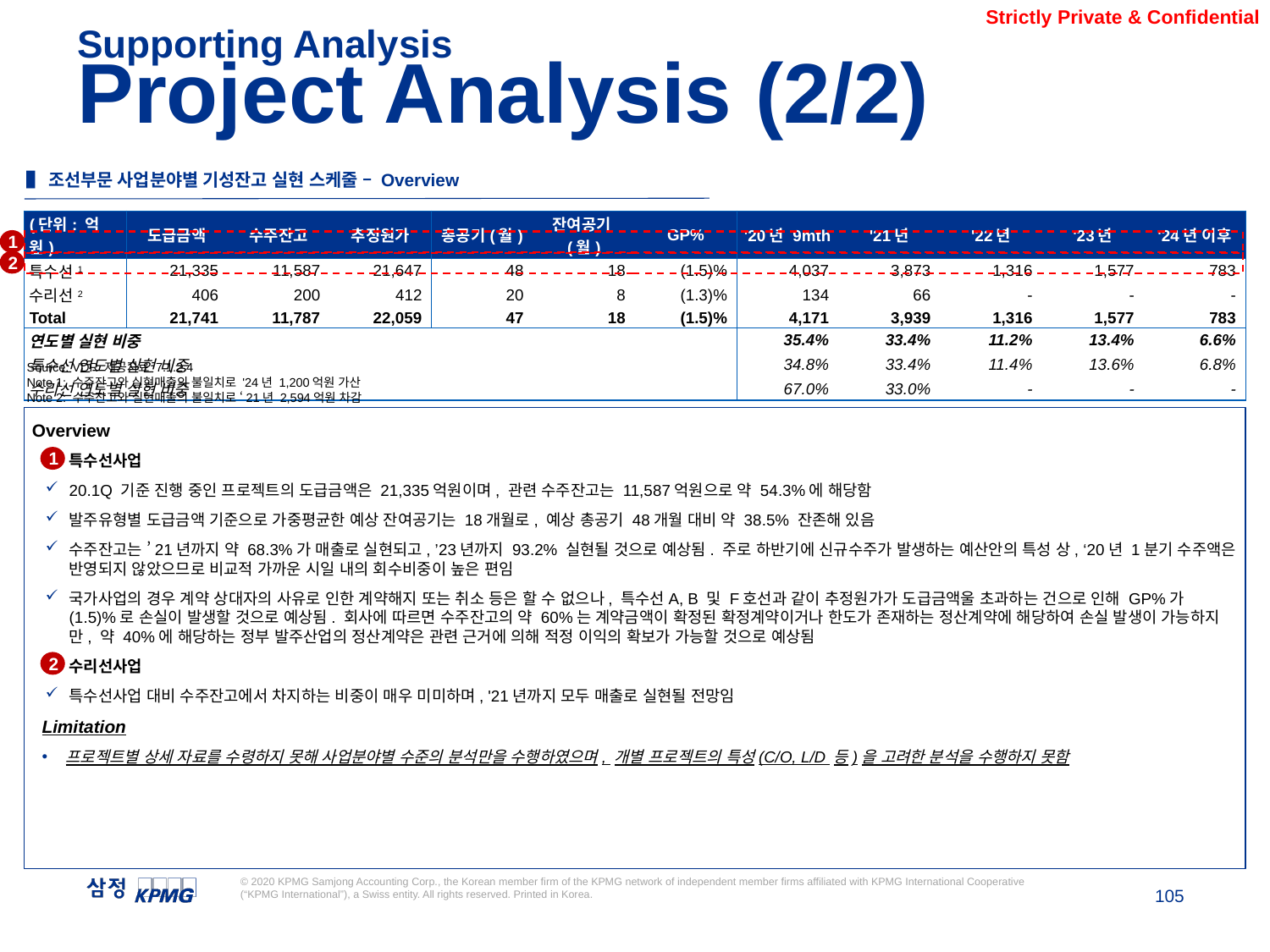

Supporting Analysis
Project Analysis (2/2)
▌조선부문 사업분야별 기성잔고 실현 스케줄 – Overview

| (단위: 억원) | 도급금액 | 수주잔고 | 추정원가 | 총공기(월) | 잔여공기(월) | GP% | '20년 9mth | '21년 | '22년 | '23년 | '24년 이후 |
| --- | --- | --- | --- | --- | --- | --- | --- | --- | --- | --- | --- |
| 특수선1 | 21,335 | 11,587 | 21,647 | 48 | 18 | (1.5)% | 4,037 | 3,873 | 1,316 | 1,577 | 783 |
| 수리선2 | 406 | 200 | 412 | 20 | 8 | (1.3)% | 134 | 66 | - | - | - |
| Total | 21,741 | 11,787 | 22,059 | 47 | 18 | (1.5)% | 4,171 | 3,939 | 1,316 | 1,577 | 783 |
| 연도별 실현 비중 |  |  |  |  |  |  | 35.4% | 33.4% | 11.2% | 13.4% | 6.6% |
| 특수선 연도별 실현 비중 |  |  |  |  |  |  | 34.8% | 33.4% | 11.4% | 13.6% | 6.8% |
| 수리선 연도별 실현 비중 |  |  |  |  |  |  | 67.0% | 33.0% | - | - | - |
1

2

Source: VDR 제공자료 7.1.2.4
Note 1: 수주잔고와 실현매출의 불일치로 '24년 1,200억원 가산
Note 2: 수주잔고와 실현매출의 불일치로 ‘21년 2,594억원 차감
Overview
특수선사업
20.1Q 기준 진행 중인 프로젝트의 도급금액은 21,335억원이며, 관련 수주잔고는 11,587억원으로 약 54.3%에 해당함
발주유형별 도급금액 기준으로 가중평균한 예상 잔여공기는 18개월로, 예상 총공기 48개월 대비 약 38.5% 잔존해 있음
수주잔고는 ’21년까지 약 68.3%가 매출로 실현되고, ’23년까지 93.2% 실현될 것으로 예상됨. 주로 하반기에 신규수주가 발생하는 예산안의 특성 상, ‘20년 1분기 수주액은 반영되지 않았으므로 비교적 가까운 시일 내의 회수비중이 높은 편임
국가사업의 경우 계약 상대자의 사유로 인한 계약해지 또는 취소 등은 할 수 없으나, 특수선A, B 및 F호선과 같이 추정원가가 도급금액울 초과하는 건으로 인해 GP%가 (1.5)%로 손실이 발생할 것으로 예상됨. 회사에 따르면 수주잔고의 약 60%는 계약금액이 확정된 확정계약이거나 한도가 존재하는 정산계약에 해당하여 손실 발생이 가능하지만, 약 40%에 해당하는 정부 발주산업의 정산계약은 관련 근거에 의해 적정 이익의 확보가 가능할 것으로 예상됨
수리선사업
특수선사업 대비 수주잔고에서 차지하는 비중이 매우 미미하며, '21년까지 모두 매출로 실현될 전망임
Limitation
프로젝트별 상세 자료를 수령하지 못해 사업분야별 수준의 분석만을 수행하였으며, 개별 프로젝트의 특성(C/O, L/D 등)을 고려한 분석을 수행하지 못함
1
2